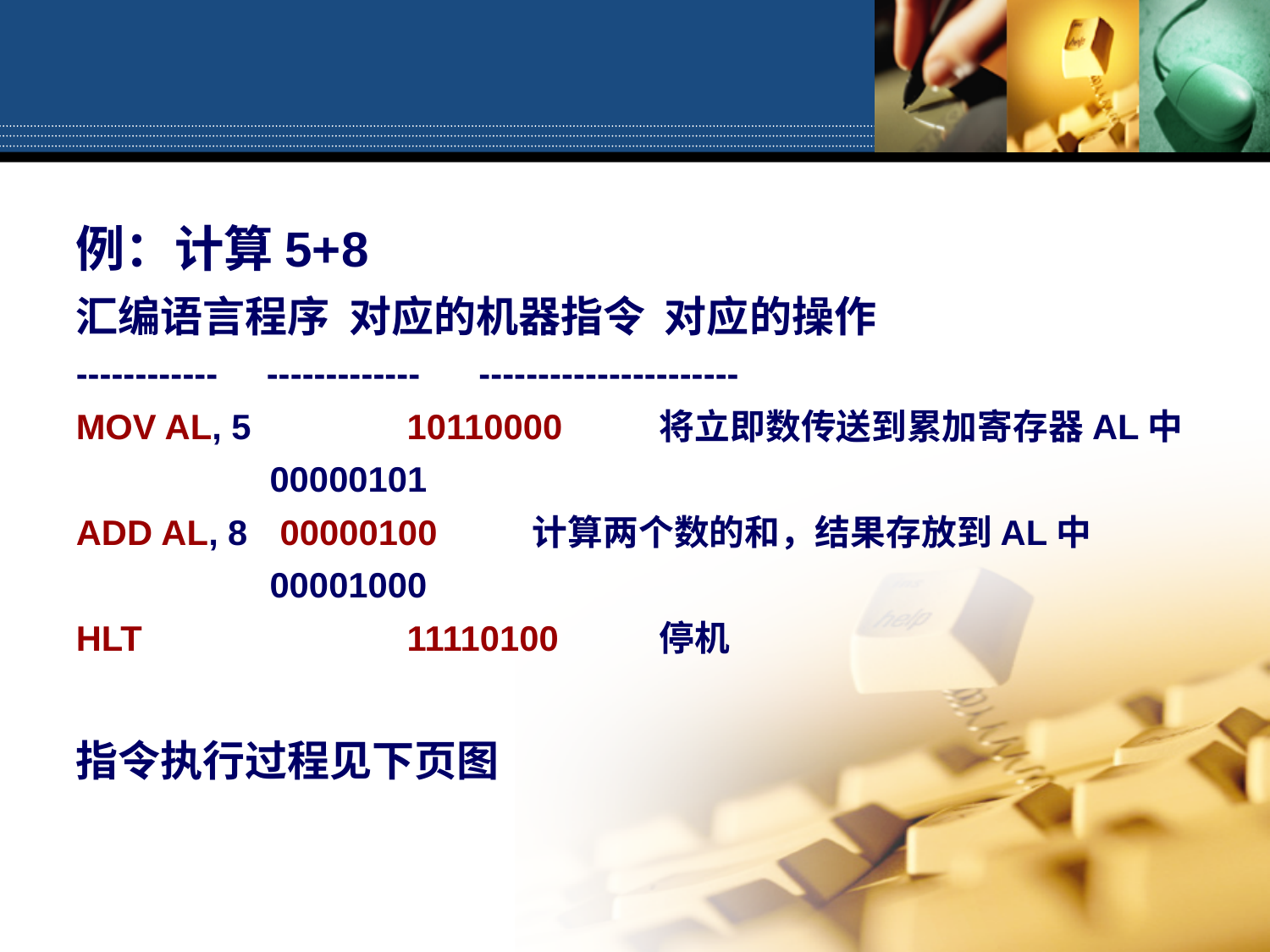

例：计算5+8
汇编语言程序  对应的机器指令  对应的操作
------------     -------------      ----------------------
MOV AL, 5	   10110000	  将立即数传送到累加寄存器AL中
	               00000101
ADD AL, 8	   00000100	  计算两个数的和，结果存放到AL中
	               00001000
HLT		   11110100	  停机

指令执行过程见下页图